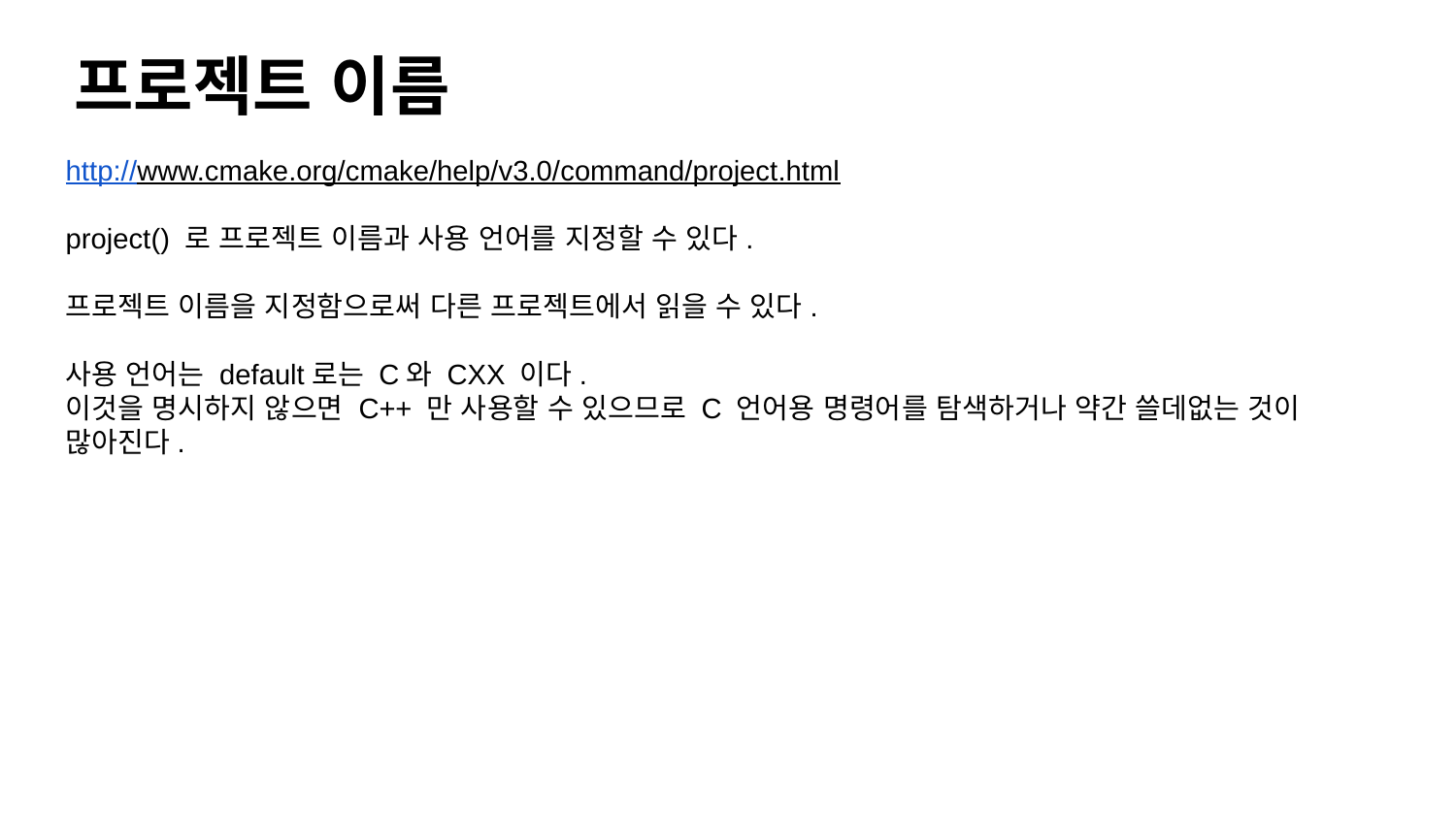

프로젝트 이름
http://www.cmake.org/cmake/help/v3.0/command/project.html

project() 로 프로젝트 이름과 사용 언어를 지정할 수 있다.

프로젝트 이름을 지정함으로써 다른 프로젝트에서 읽을 수 있다.

사용 언어는 default로는 C와 CXX 이다.
이것을 명시하지 않으면 C++ 만 사용할 수 있으므로 C 언어용 명령어를 탐색하거나 약간 쓸데없는 것이 많아진다.